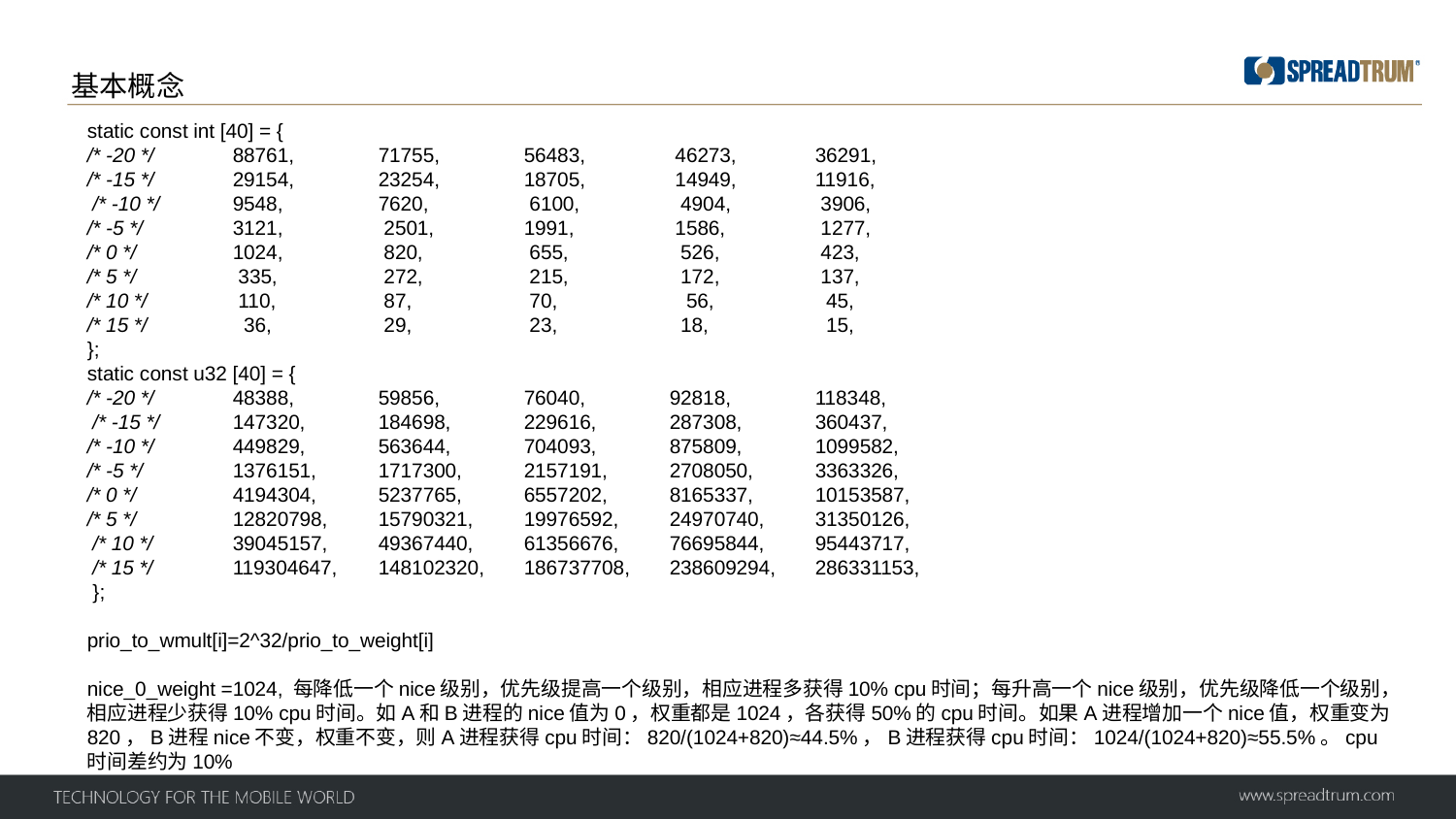

基本概念
static const int [40] = {
/* -20 */ 	88761, 	71755, 	56483,	 46273, 	36291,
/* -15 */ 	29154, 	23254, 	18705, 	 14949,	11916,
 /* -10 */ 	9548, 	7620, 	 6100, 	  4904, 	 3906,
/* -5 */ 	3121, 	 2501, 	1991, 	 1586, 	 1277,
/* 0 */ 	1024, 	 820, 	 655, 	  526, 	 423,
/* 5 */ 	 335, 	 272, 	 215, 	  172, 	 137,
/* 10 */ 	 110, 	 87, 	 70, 	   56, 	  45,
/* 15 */ 	  36,	 29, 	 23, 	  18, 	  15,
};
static const u32 [40] = {
/* -20 */ 	48388, 	59856, 	76040, 	92818, 	118348,
 /* -15 */ 	147320, 	184698, 	229616, 	287308, 	360437,
/* -10 */ 	449829, 	563644, 	704093, 	875809, 	1099582,
/* -5 */ 	1376151, 	1717300, 	2157191, 	2708050, 	3363326,
/* 0 */ 	4194304, 	5237765, 	6557202, 	8165337, 	10153587,
/* 5 */ 	12820798, 	15790321, 	19976592, 	24970740, 	31350126,
 /* 10 */ 	39045157, 	49367440, 	61356676, 	76695844, 	95443717,
 /* 15 */ 	119304647, 	148102320, 	186737708, 	238609294, 	286331153,
 };

prio_to_wmult[i]=2^32/prio_to_weight[i]

nice_0_weight =1024, 每降低一个nice级别，优先级提高一个级别，相应进程多获得10% cpu时间；每升高一个nice级别，优先级降低一个级别，相应进程少获得10% cpu时间。如A和B进程的nice值为0，权重都是1024，各获得50%的cpu时间。如果A进程增加一个nice值，权重变为820，B进程nice不变，权重不变，则A进程获得cpu时间：820/(1024+820)≈44.5%，B进程获得cpu时间：1024/(1024+820)≈55.5%。cpu时间差约为10%